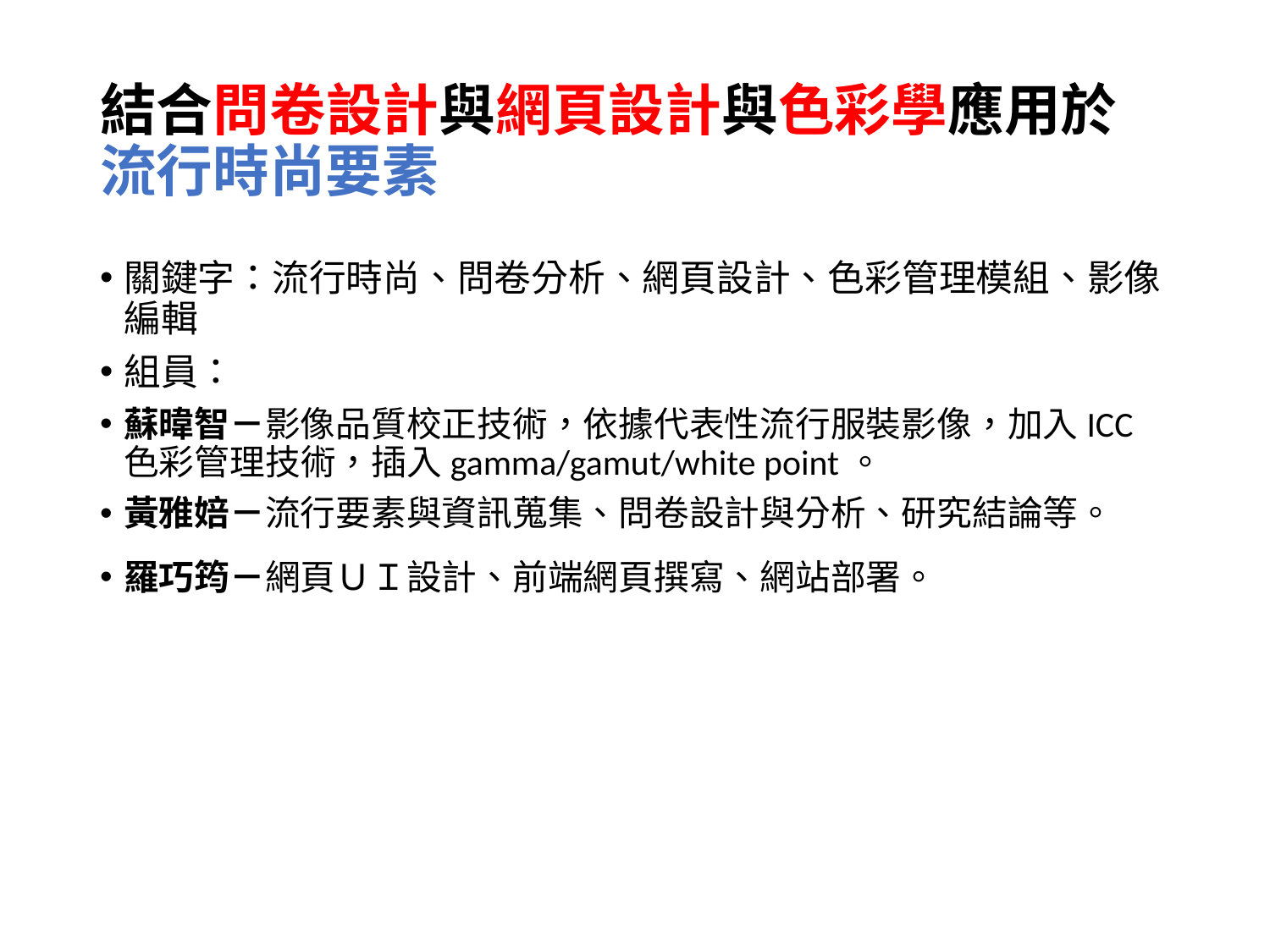

# 結合問卷設計與網頁設計與色彩學應用於流行時尚要素
關鍵字：流行時尚、問卷分析、網頁設計、色彩管理模組、影像編輯
組員：
蘇暐智－影像品質校正技術，依據代表性流行服裝影像，加入ICC色彩管理技術，插入gamma/gamut/white point。
黃雅婄－流行要素與資訊蒐集、問卷設計與分析、研究結論等。
羅巧筠－網頁ＵＩ設計、前端網頁撰寫、網站部署。